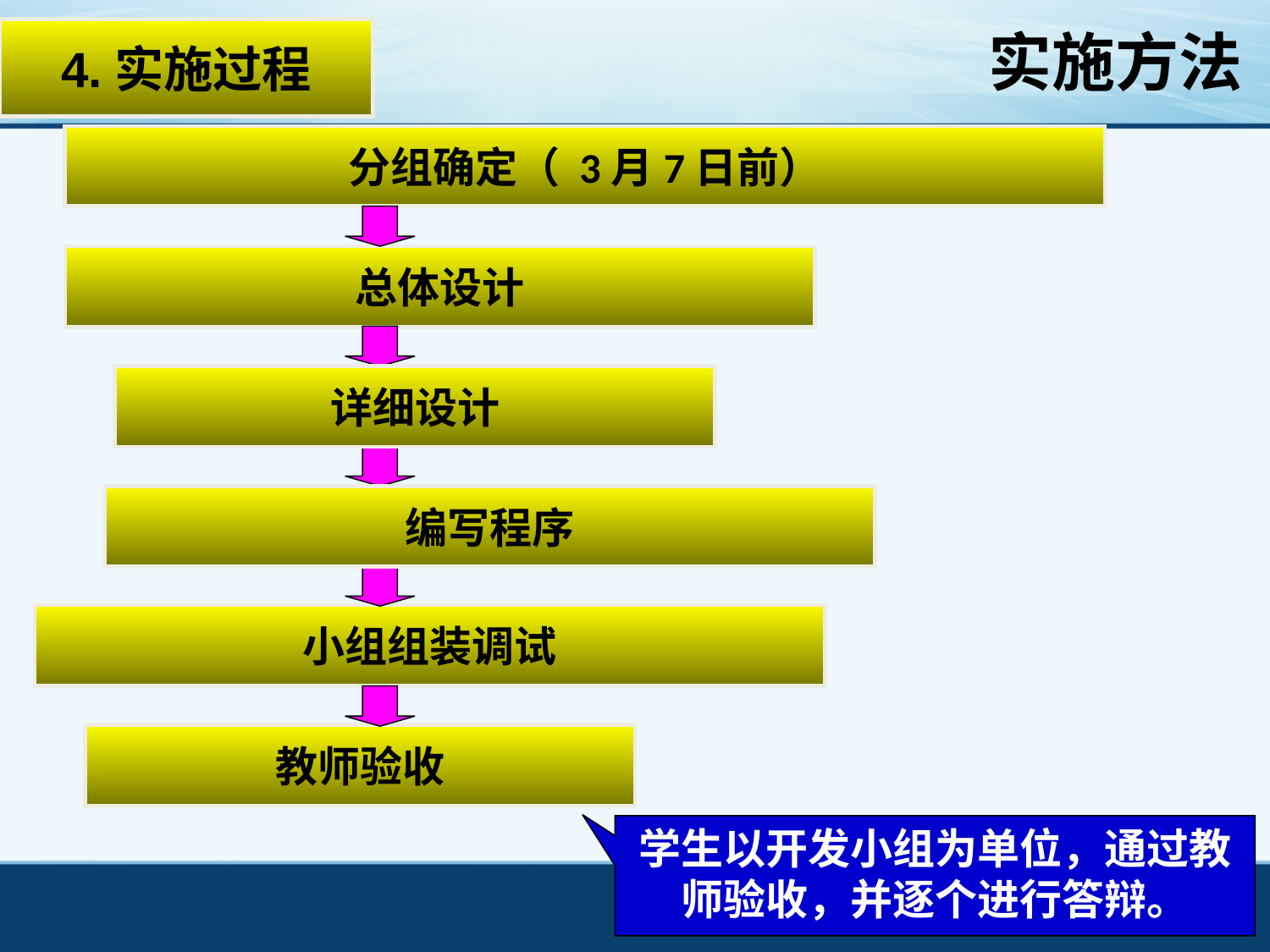

实施方法
4.实施过程
分组确定（ 3月7日前）

总体设计

详细设计

编写程序

小组组装调试

教师验收
学生以开发小组为单位，通过教师验收，并逐个进行答辩。